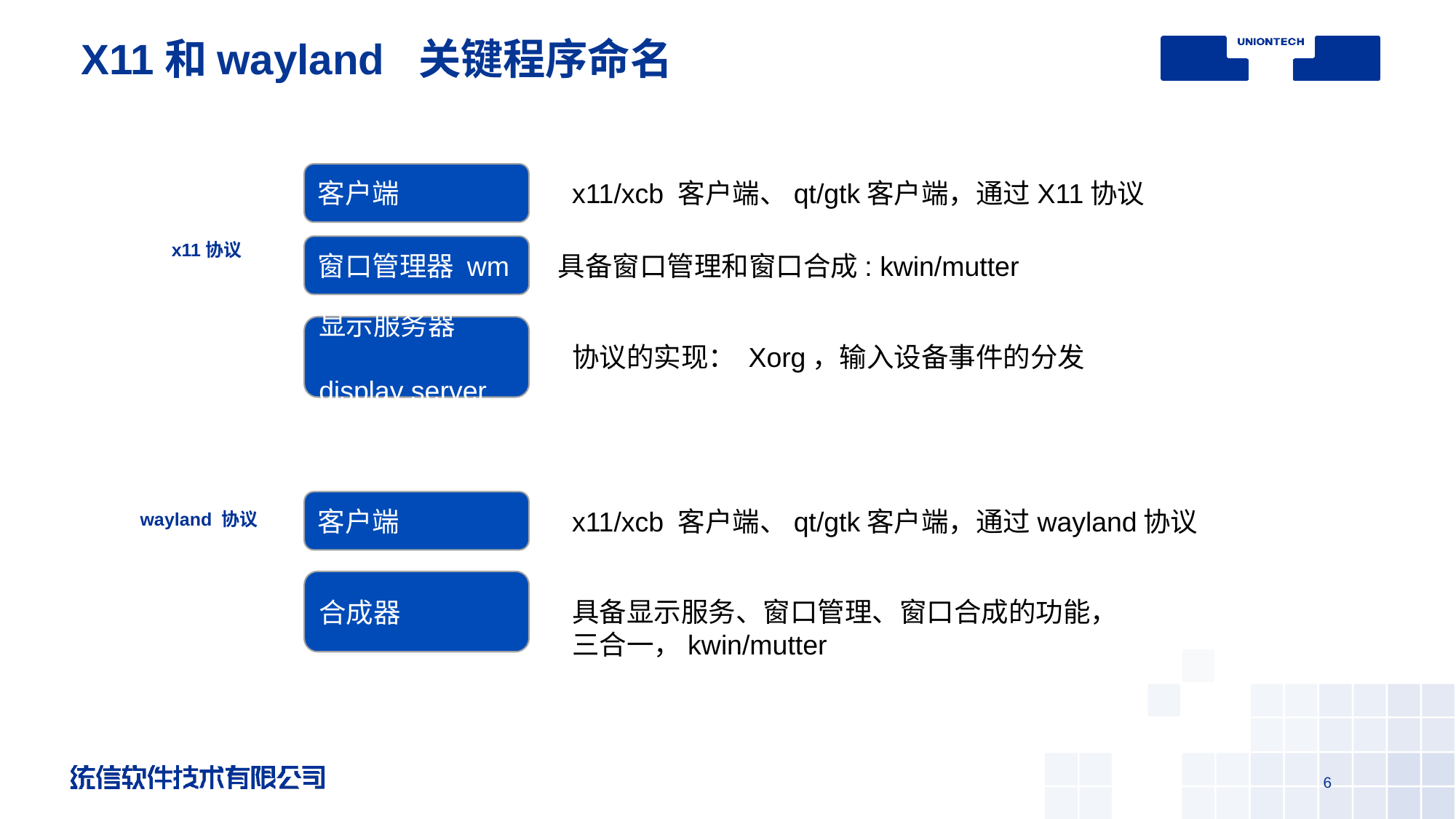

# X11和wayland  关键程序命名
客户端
x11/xcb 客户端、qt/gtk客户端，通过X11协议
 x11协议
窗口管理器 wm
具备窗口管理和窗口合成: kwin/mutter
显示服务器
display server
协议的实现： Xorg，输入设备事件的分发
wayland 协议
客户端
x11/xcb 客户端、qt/gtk客户端，通过wayland协议
合成器
具备显示服务、窗口管理、窗口合成的功能，三合一，kwin/mutter